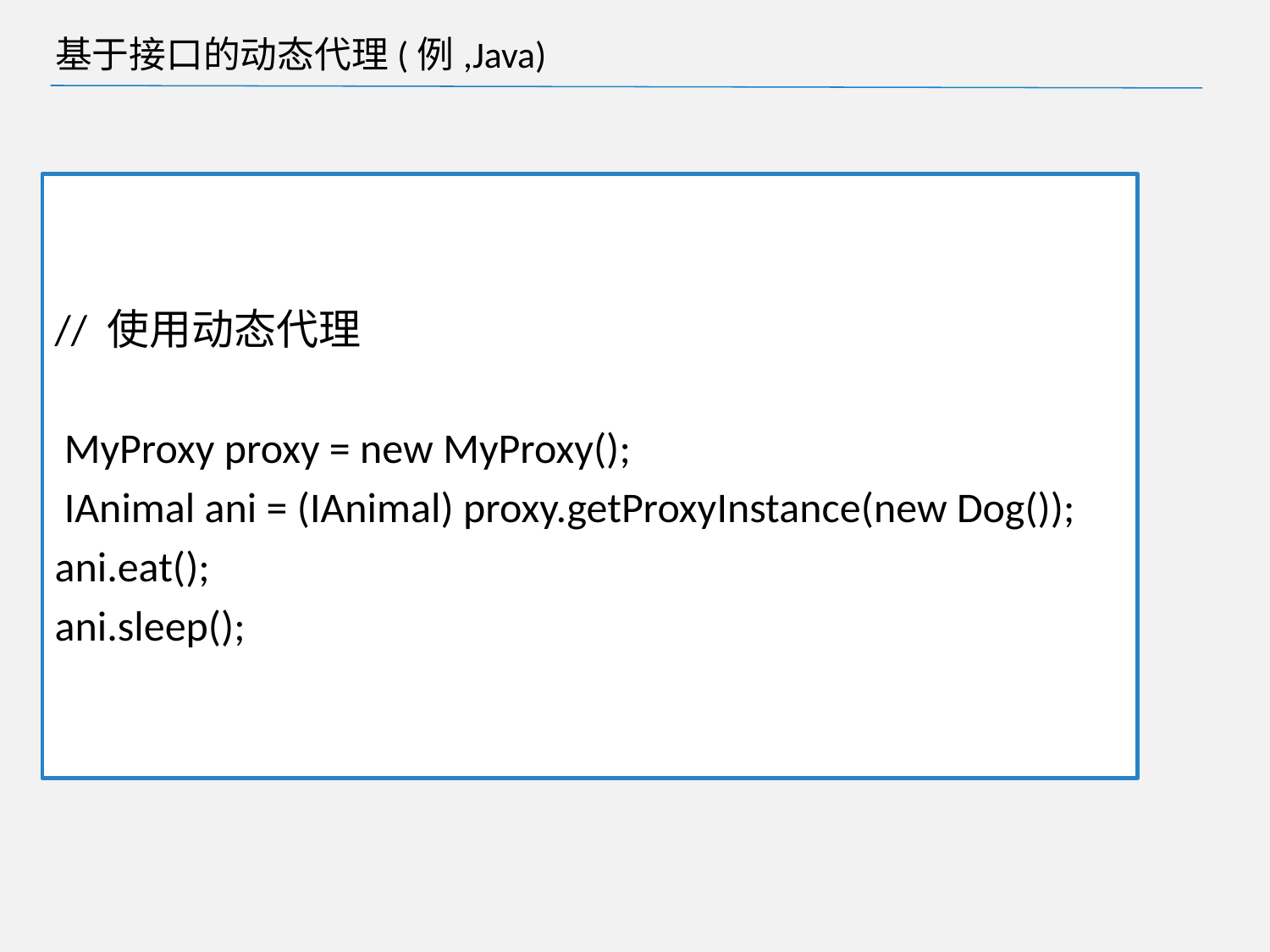

# 基于接口的动态代理(例,Java)
// 使用动态代理

 MyProxy proxy = new MyProxy();
 IAnimal ani = (IAnimal) proxy.getProxyInstance(new Dog());
ani.eat();
ani.sleep();